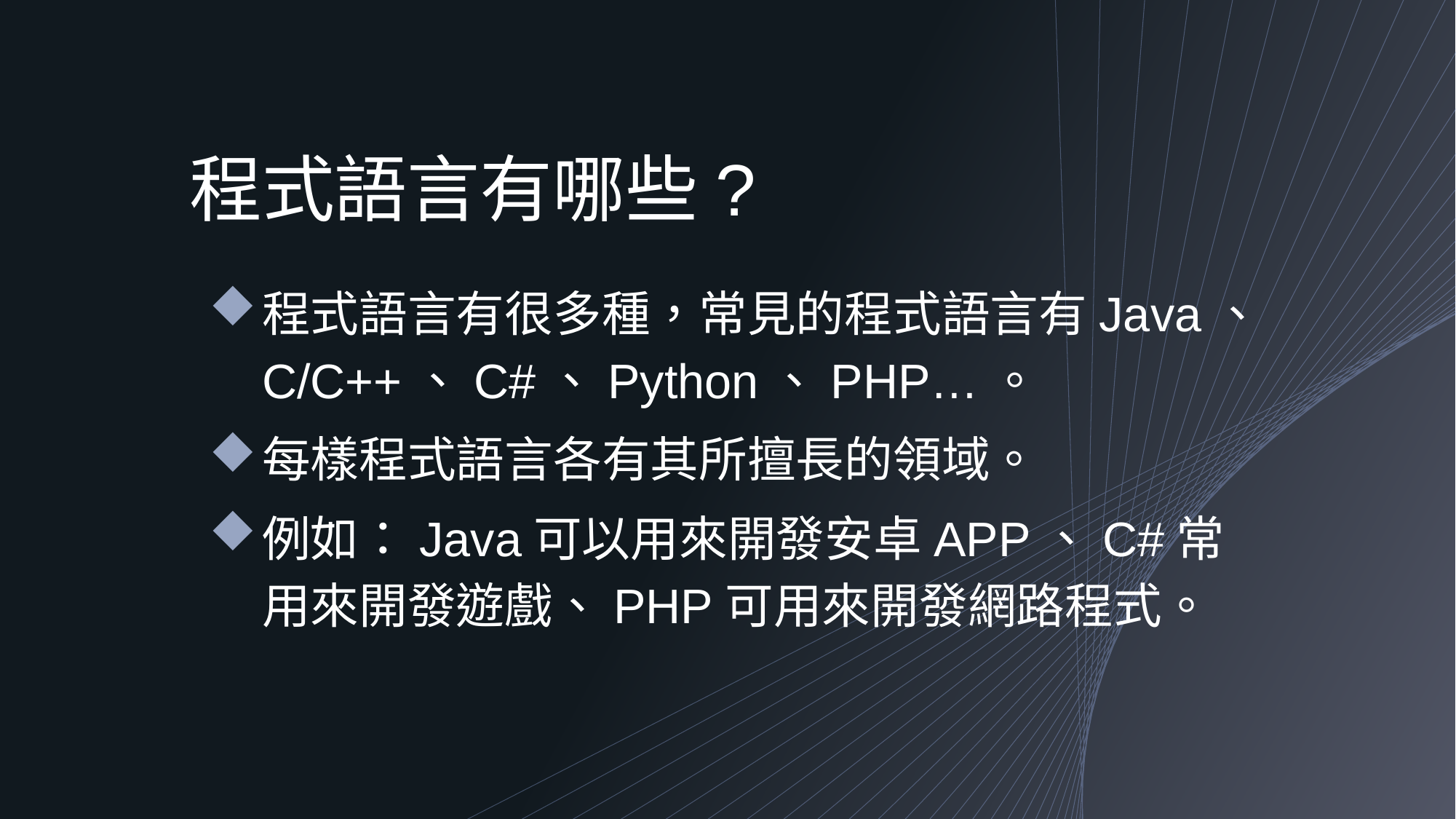

# 程式語言有哪些?
程式語言有很多種，常見的程式語言有Java、C/C++、C#、Python、PHP…。
每樣程式語言各有其所擅長的領域。
例如：Java可以用來開發安卓APP、C#常用來開發遊戲、PHP可用來開發網路程式。